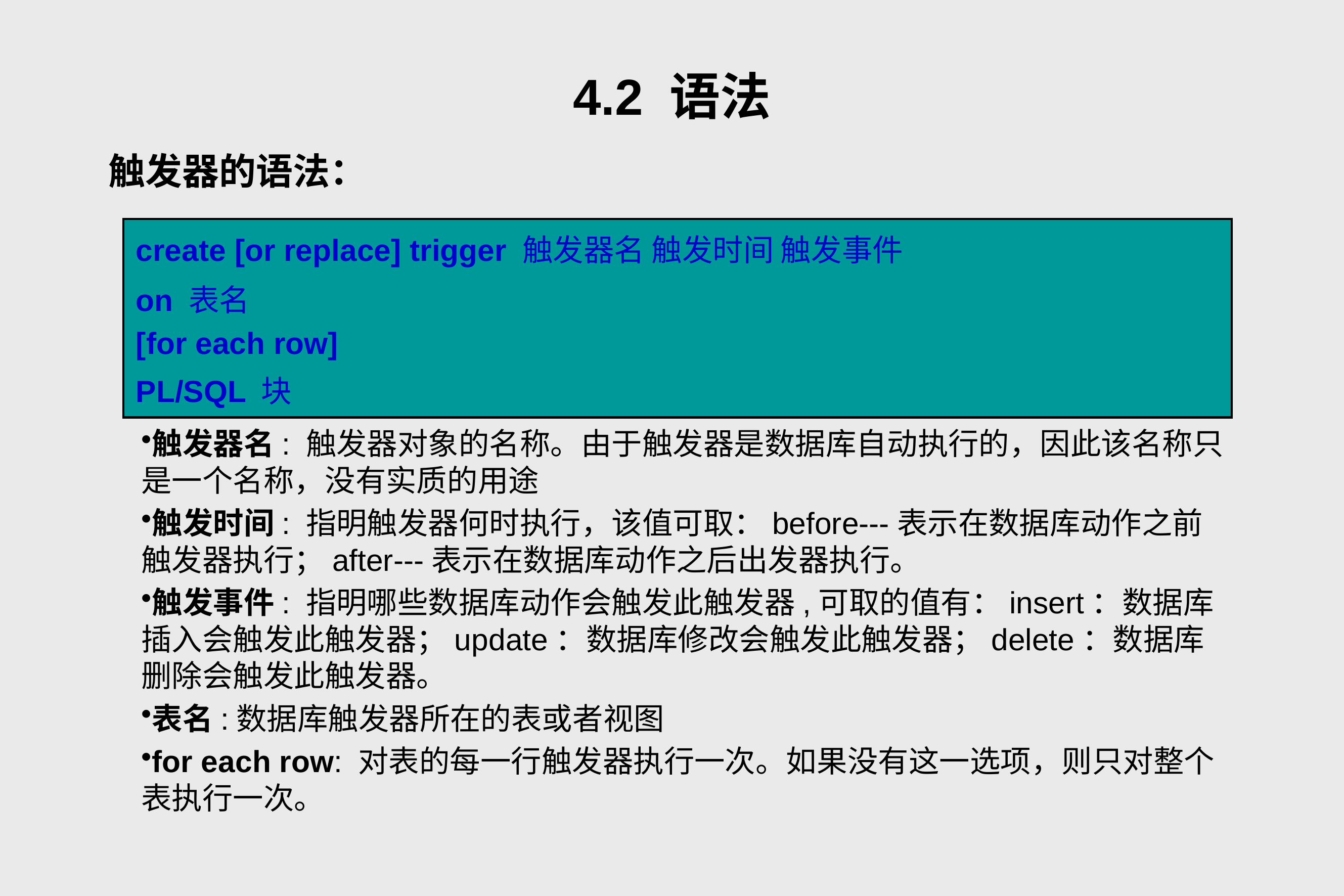

# 4.2 语法
触发器的语法：

| create [or replace] trigger 触发器名 触发时间 触发事件 on 表名 [for each row] PL/SQL 块 |
| --- |
触发器名: 触发器对象的名称。由于触发器是数据库自动执行的，因此该名称只是一个名称，没有实质的用途
触发时间: 指明触发器何时执行，该值可取：before---表示在数据库动作之前触发器执行；after---表示在数据库动作之后出发器执行。
触发事件: 指明哪些数据库动作会触发此触发器,可取的值有：insert：数据库插入会触发此触发器；update：数据库修改会触发此触发器；delete：数据库删除会触发此触发器。
表名:数据库触发器所在的表或者视图
for each row: 对表的每一行触发器执行一次。如果没有这一选项，则只对整个表执行一次。